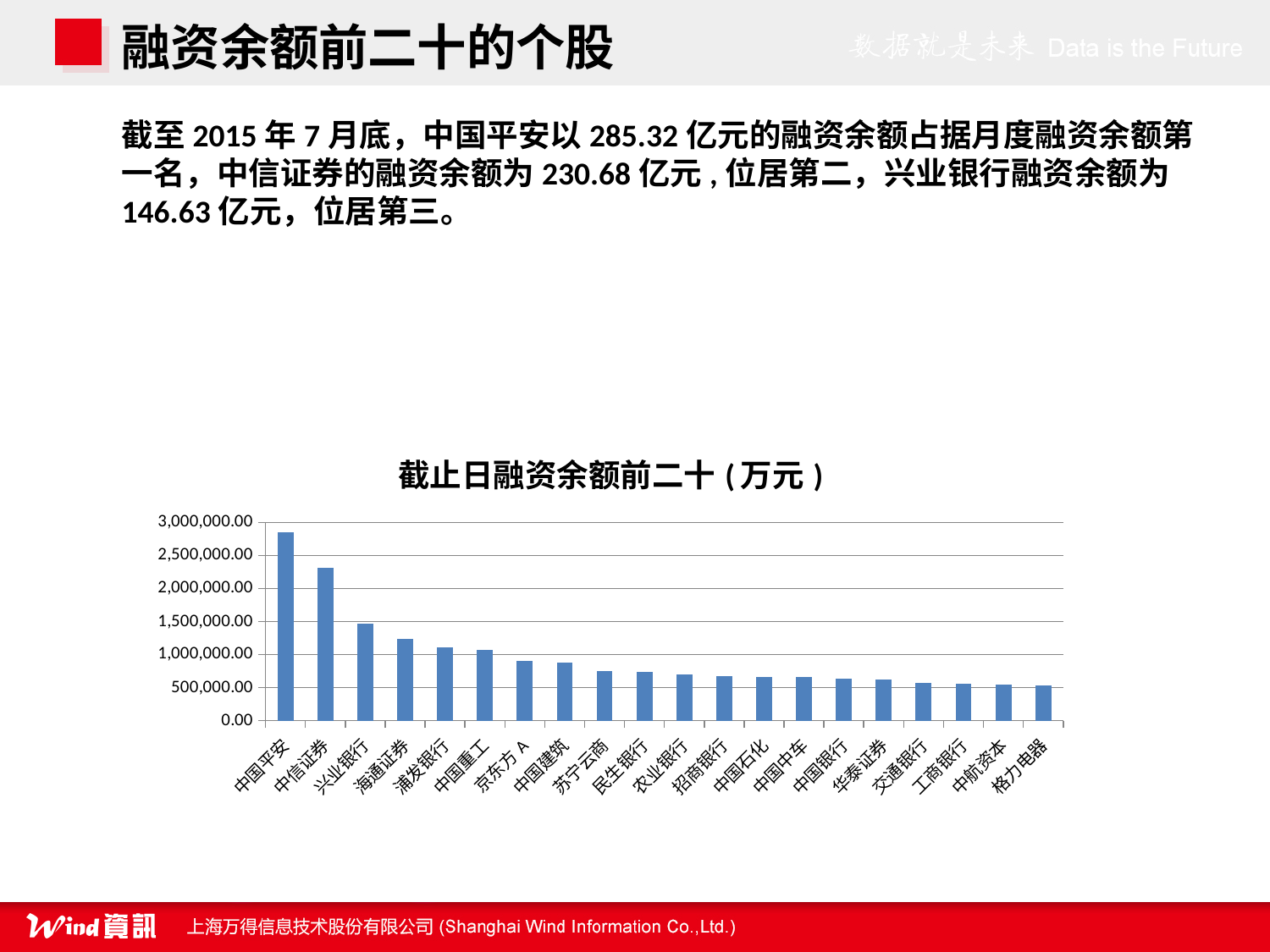

融资余额前二十的个股
截至2015年7月底，中国平安以285.32亿元的融资余额占据月度融资余额第一名，中信证券的融资余额为230.68亿元,位居第二，兴业银行融资余额为146.63亿元，位居第三。

### Chart: 截止日融资余额前二十(万元)

| Category | 截止日余额(万元) |
|---|---|
| 中国平安 | 2853197.2364 |
| 中信证券 | 2306846.0815 |
| 兴业银行 | 1466319.7513 |
| 海通证券 | 1236718.9908 |
| 浦发银行 | 1112926.5837 |
| 中国重工 | 1073580.5406000002 |
| 京东方A | 898937.8858 |
| 中国建筑 | 874320.1043999997 |
| 苏宁云商 | 748654.4042999999 |
| 民生银行 | 743324.0633 |
| 农业银行 | 699194.1617000002 |
| 招商银行 | 675009.0941999999 |
| 中国石化 | 660691.6565 |
| 中国中车 | 655652.0686000001 |
| 中国银行 | 639836.7822999998 |
| 华泰证券 | 627818.9651 |
| 交通银行 | 575686.1972999999 |
| 工商银行 | 558879.5543 |
| 中航资本 | 548466.0220999998 |
| 格力电器 | 538056.7910999999 |